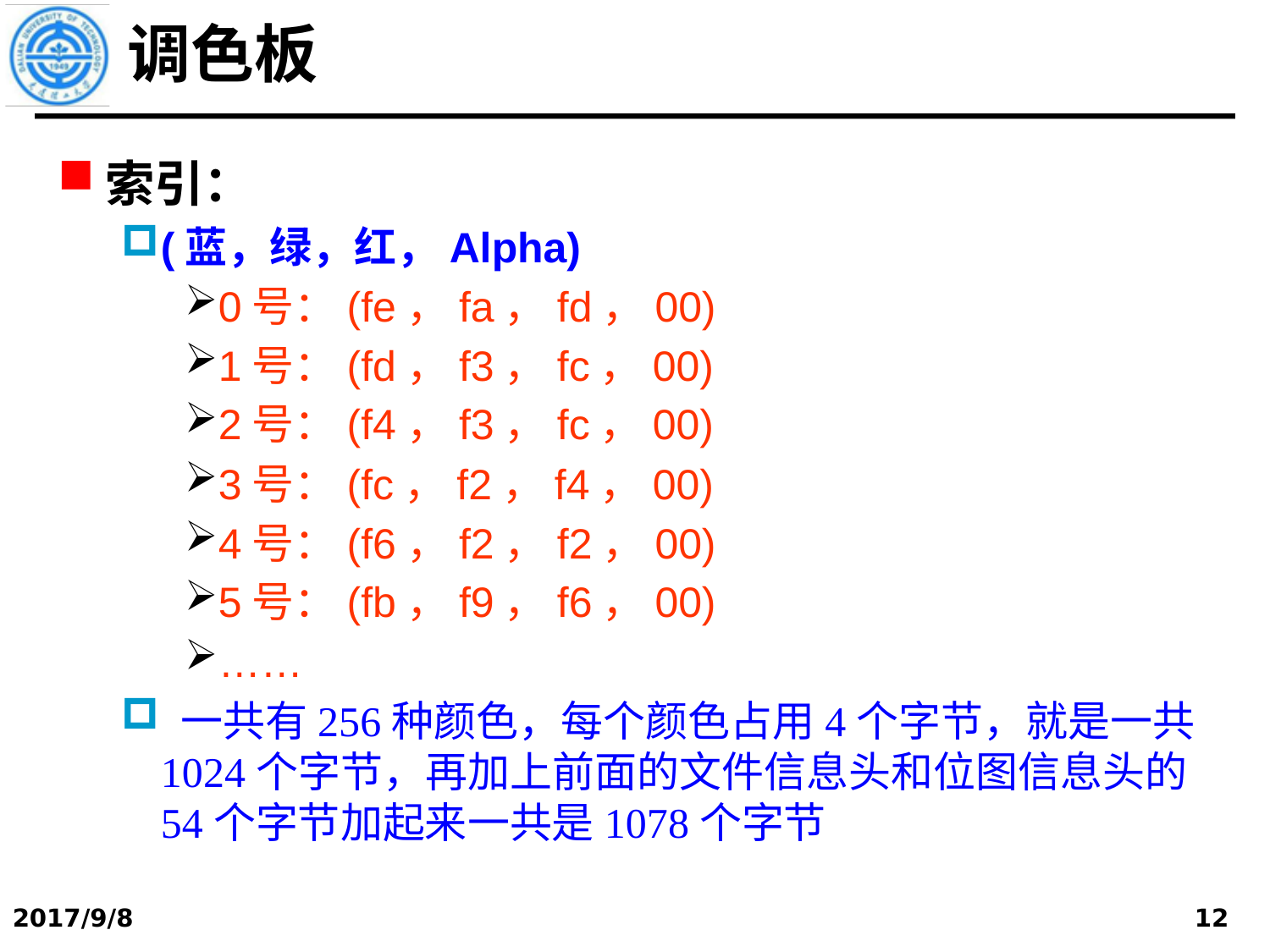

# 调色板
索引：
(蓝，绿，红，Alpha)
0号：(fe，fa，fd，00)
1号：(fd，f3，fc，00)
2号：(f4，f3，fc，00)
3号：(fc，f2，f4，00)
4号：(f6，f2，f2，00)
5号：(fb，f9，f6，00)
……
 一共有256种颜色，每个颜色占用4个字节，就是一共1024个字节，再加上前面的文件信息头和位图信息头的54个字节加起来一共是1078个字节